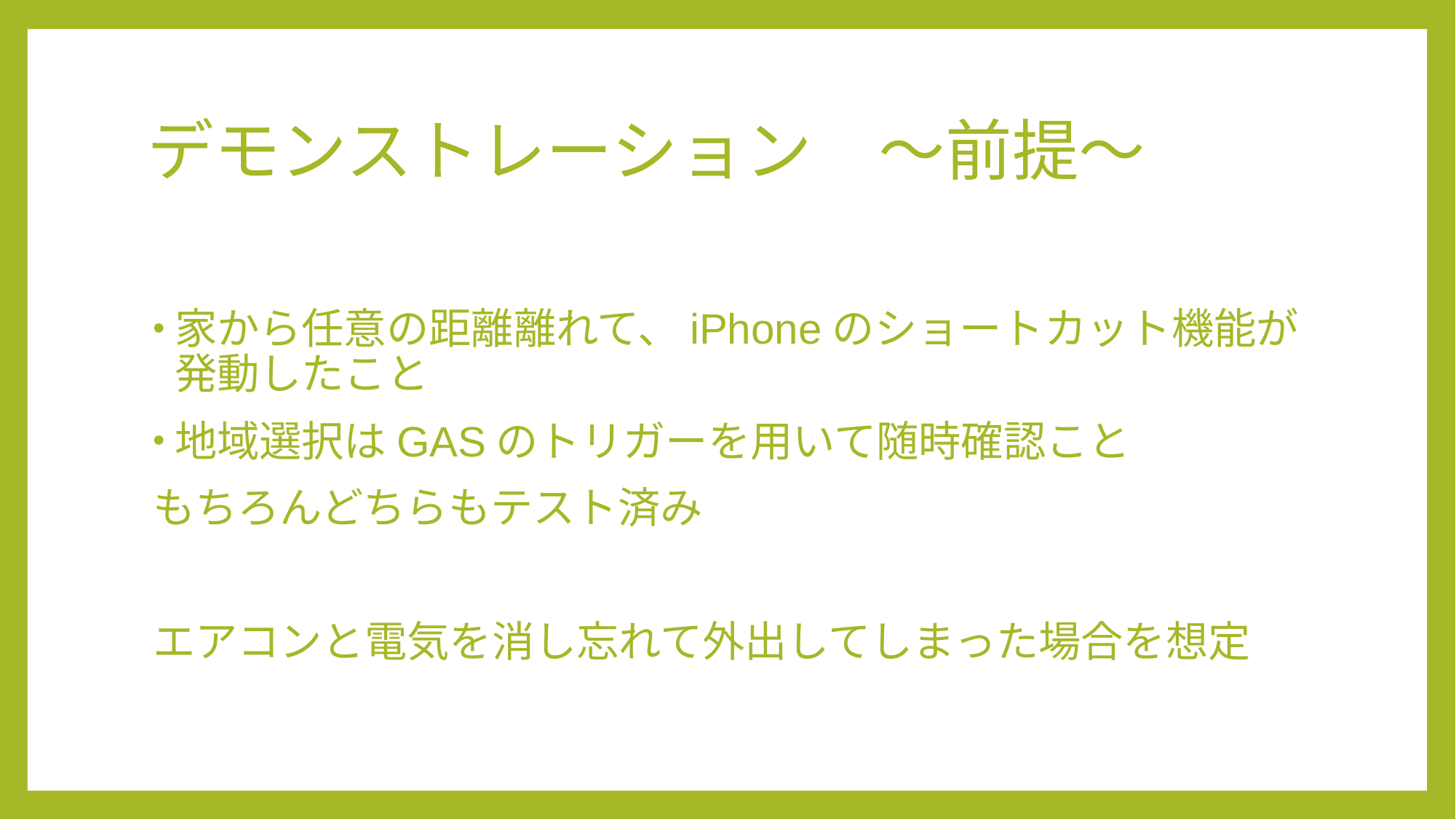

# デモンストレーション　～前提～
家から任意の距離離れて、iPhoneのショートカット機能が発動したこと
地域選択はGASのトリガーを用いて随時確認こと
もちろんどちらもテスト済み

エアコンと電気を消し忘れて外出してしまった場合を想定